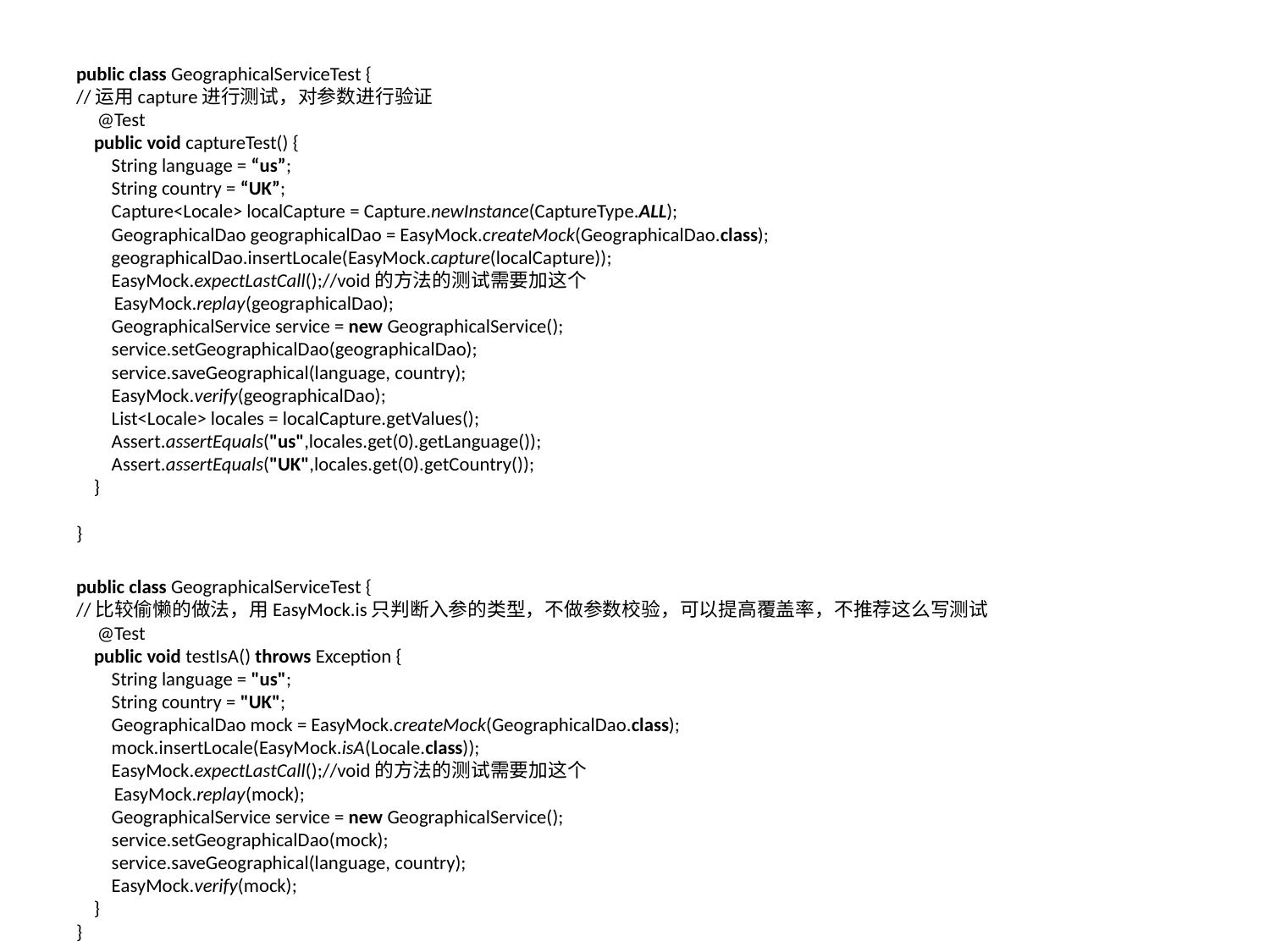

public class GeographicalServiceTest {
//运用capture进行测试，对参数进行验证
    @Test
    public void captureTest() {
        String language = “us”;
        String country = “UK”;
        Capture<Locale> localCapture = Capture.newInstance(CaptureType.ALL);
        GeographicalDao geographicalDao = EasyMock.createMock(GeographicalDao.class);
        geographicalDao.insertLocale(EasyMock.capture(localCapture));
        EasyMock.expectLastCall();//void的方法的测试需要加这个
        EasyMock.replay(geographicalDao);
        GeographicalService service = new GeographicalService();
        service.setGeographicalDao(geographicalDao);
        service.saveGeographical(language, country);
        EasyMock.verify(geographicalDao);
        List<Locale> locales = localCapture.getValues();
        Assert.assertEquals("us",locales.get(0).getLanguage());
        Assert.assertEquals("UK",locales.get(0).getCountry());
    }
}

public class GeographicalServiceTest {
//比较偷懒的做法，用EasyMock.is只判断入参的类型，不做参数校验，可以提高覆盖率，不推荐这么写测试
    @Test
    public void testIsA() throws Exception {
        String language = "us";
        String country = "UK";
        GeographicalDao mock = EasyMock.createMock(GeographicalDao.class);
        mock.insertLocale(EasyMock.isA(Locale.class));
        EasyMock.expectLastCall();//void的方法的测试需要加这个
        EasyMock.replay(mock);
        GeographicalService service = new GeographicalService();
        service.setGeographicalDao(mock);
        service.saveGeographical(language, country);
        EasyMock.verify(mock);
    }
}